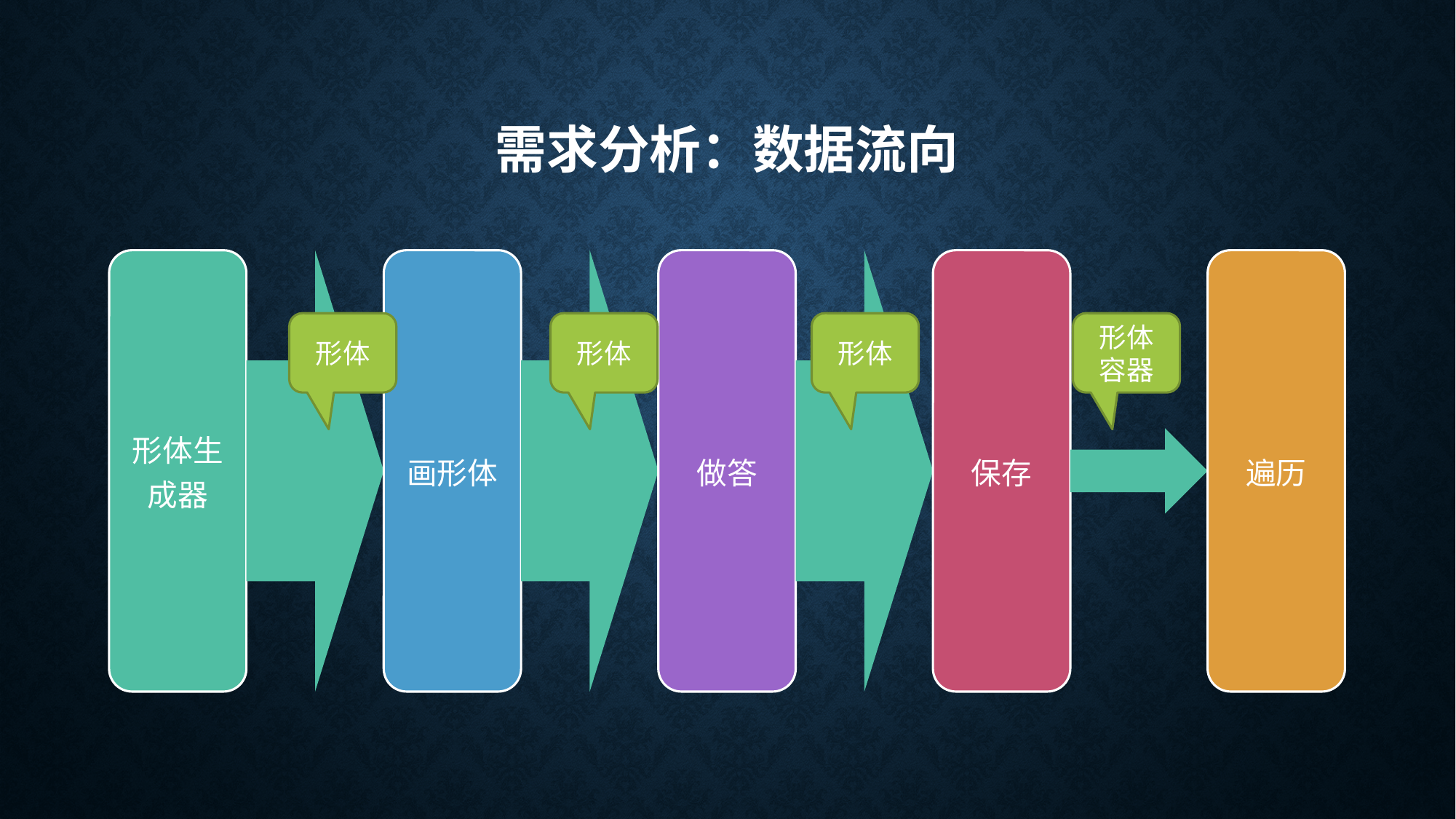

# 需求分析：数据流向
形体生成器
画形体
做答
保存
遍历
形体
形体
形体
形体容器